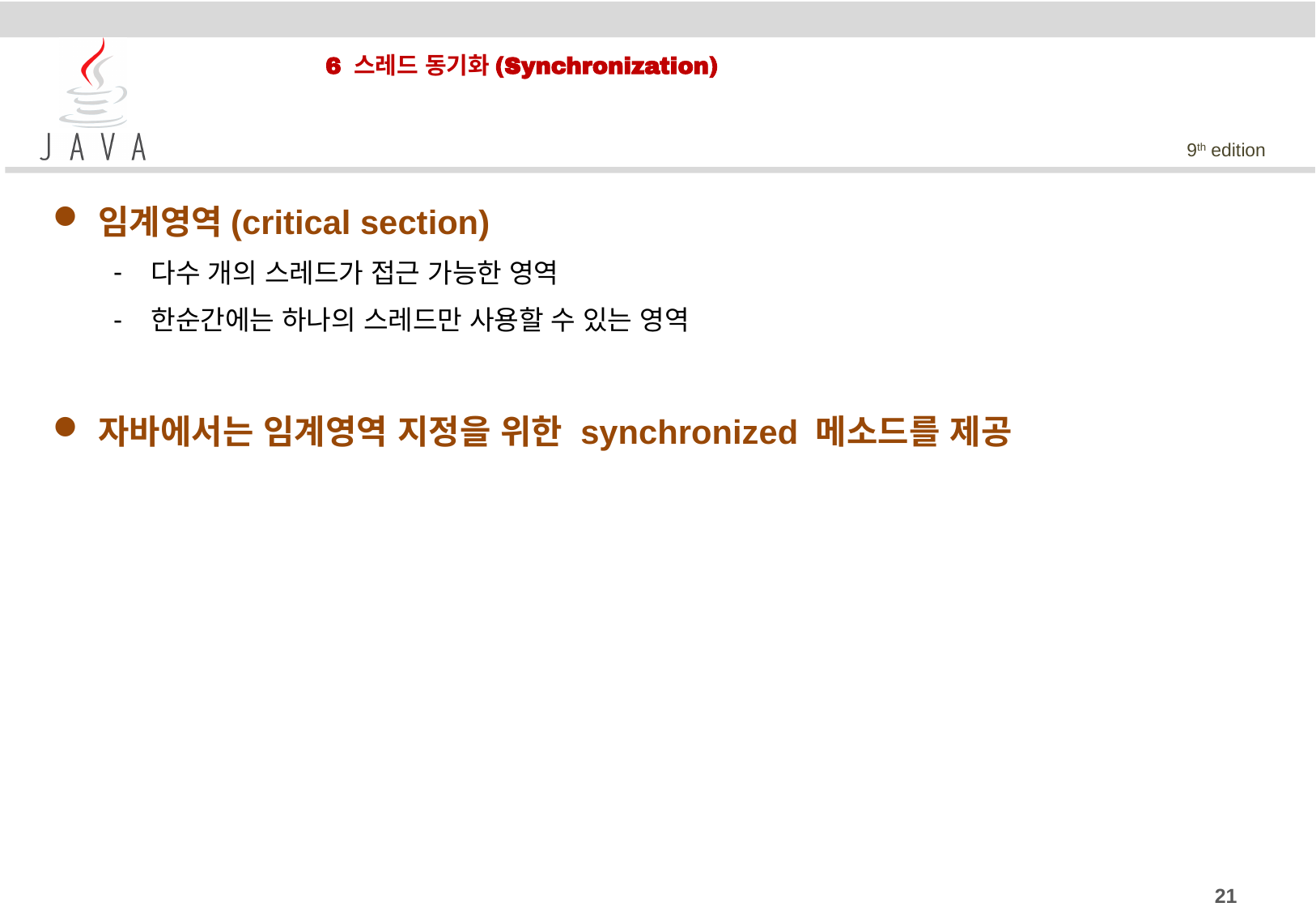

# 6 스레드 동기화(Synchronization)

임계영역(critical section)
다수 개의 스레드가 접근 가능한 영역
한순간에는 하나의 스레드만 사용할 수 있는 영역

자바에서는 임계영역 지정을 위한 synchronized 메소드를 제공
21